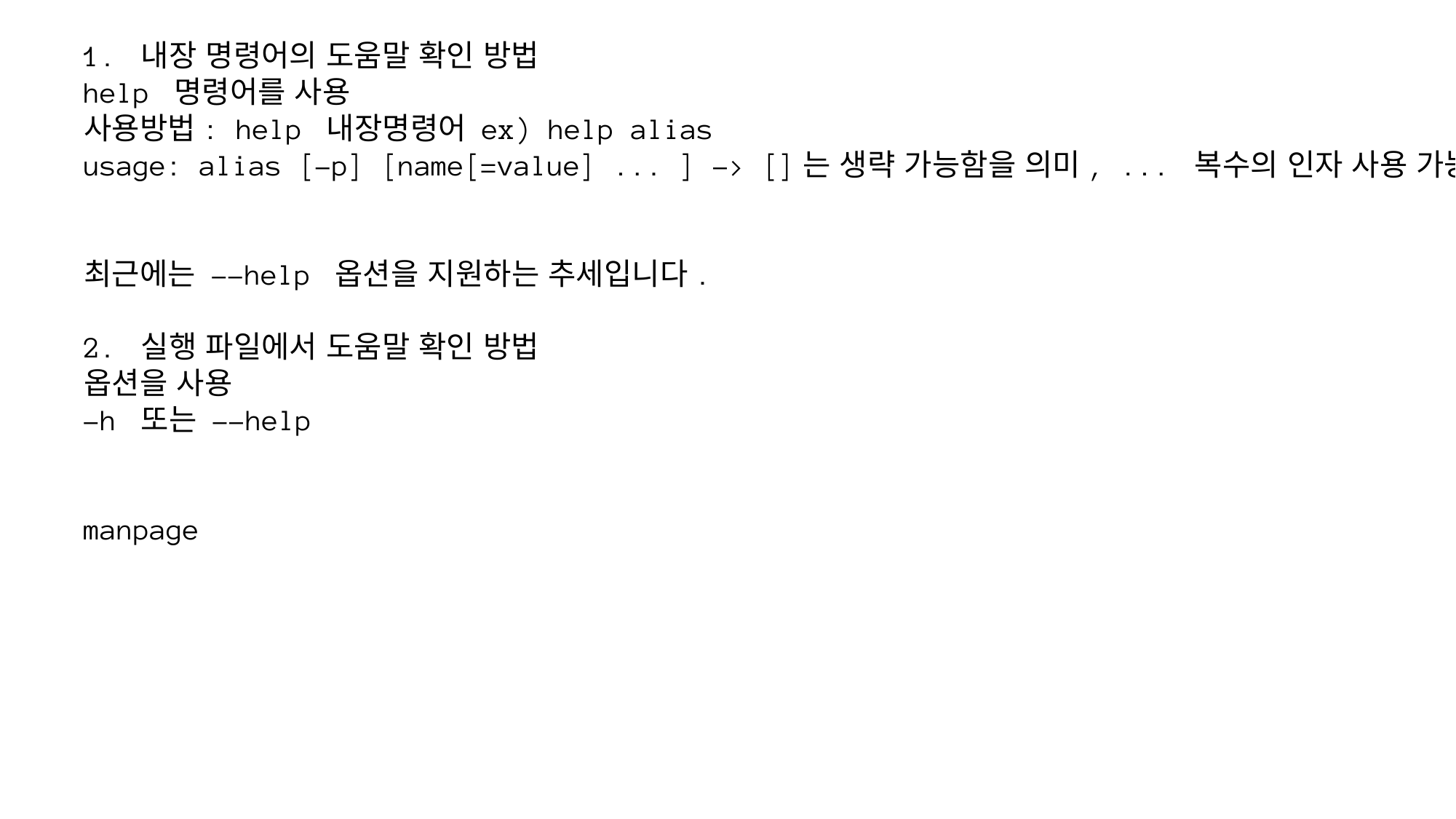

1. 내장 명령어의 도움말 확인 방법
help 명령어를 사용
사용방법: help 내장명령어 ex) help alias
usage: alias [-p] [name[=value] ... ] -> []는 생략 가능함을 의미, ... 복수의 인자 사용 가능

최근에는 --help 옵션을 지원하는 추세입니다.

2. 실행 파일에서 도움말 확인 방법
옵션을 사용
-h 또는 --help

manpage